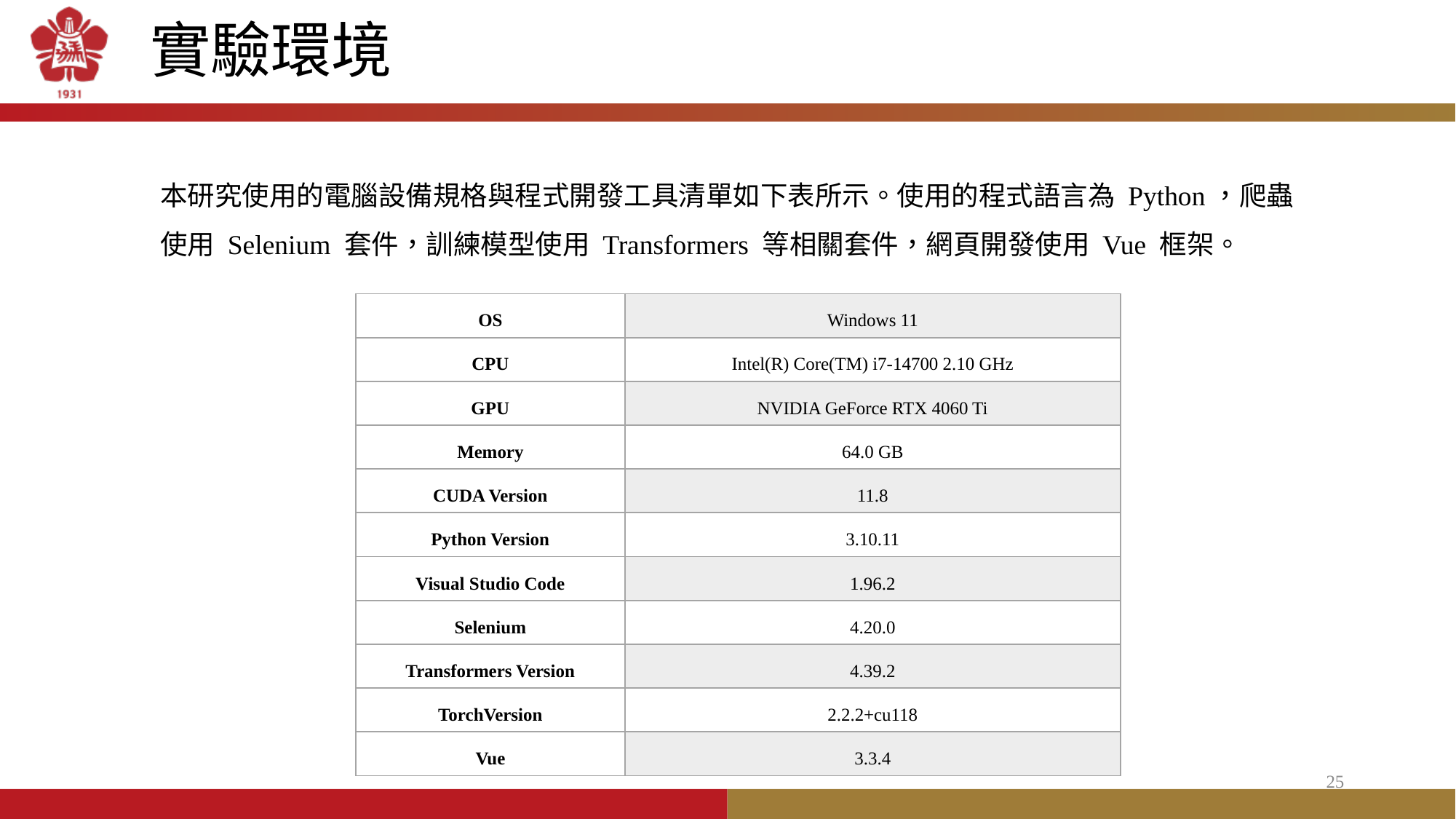

# 實驗環境
本研究使用的電腦設備規格與程式開發工具清單如下表所示。使用的程式語言為 Python，爬蟲使用 Selenium 套件，訓練模型使用 Transformers 等相關套件，網頁開發使用 Vue 框架。
| OS | Windows 11 |
| --- | --- |
| CPU | Intel(R) Core(TM) i7-14700 2.10 GHz |
| GPU | NVIDIA GeForce RTX 4060 Ti |
| Memory | 64.0 GB |
| CUDA Version | 11.8 |
| Python Version | 3.10.11 |
| Visual Studio Code | 1.96.2 |
| Selenium | 4.20.0 |
| Transformers Version | 4.39.2 |
| TorchVersion | 2.2.2+cu118 |
| Vue | 3.3.4 |
25